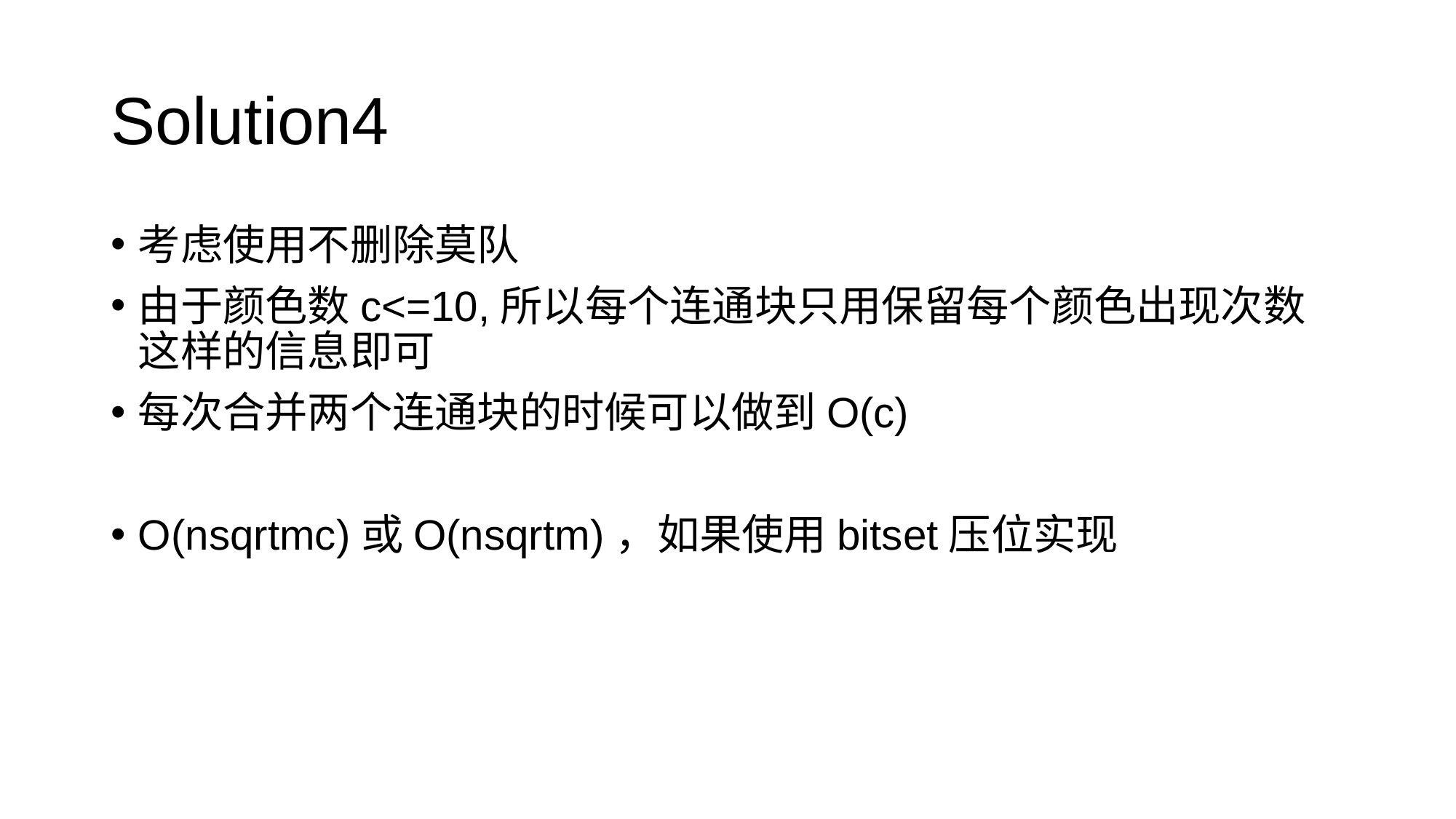

# Solution4
考虑使用不删除莫队
由于颜色数c<=10,所以每个连通块只用保留每个颜色出现次数这样的信息即可
每次合并两个连通块的时候可以做到O(c)

O(nsqrtmc)或O(nsqrtm)，如果使用bitset压位实现